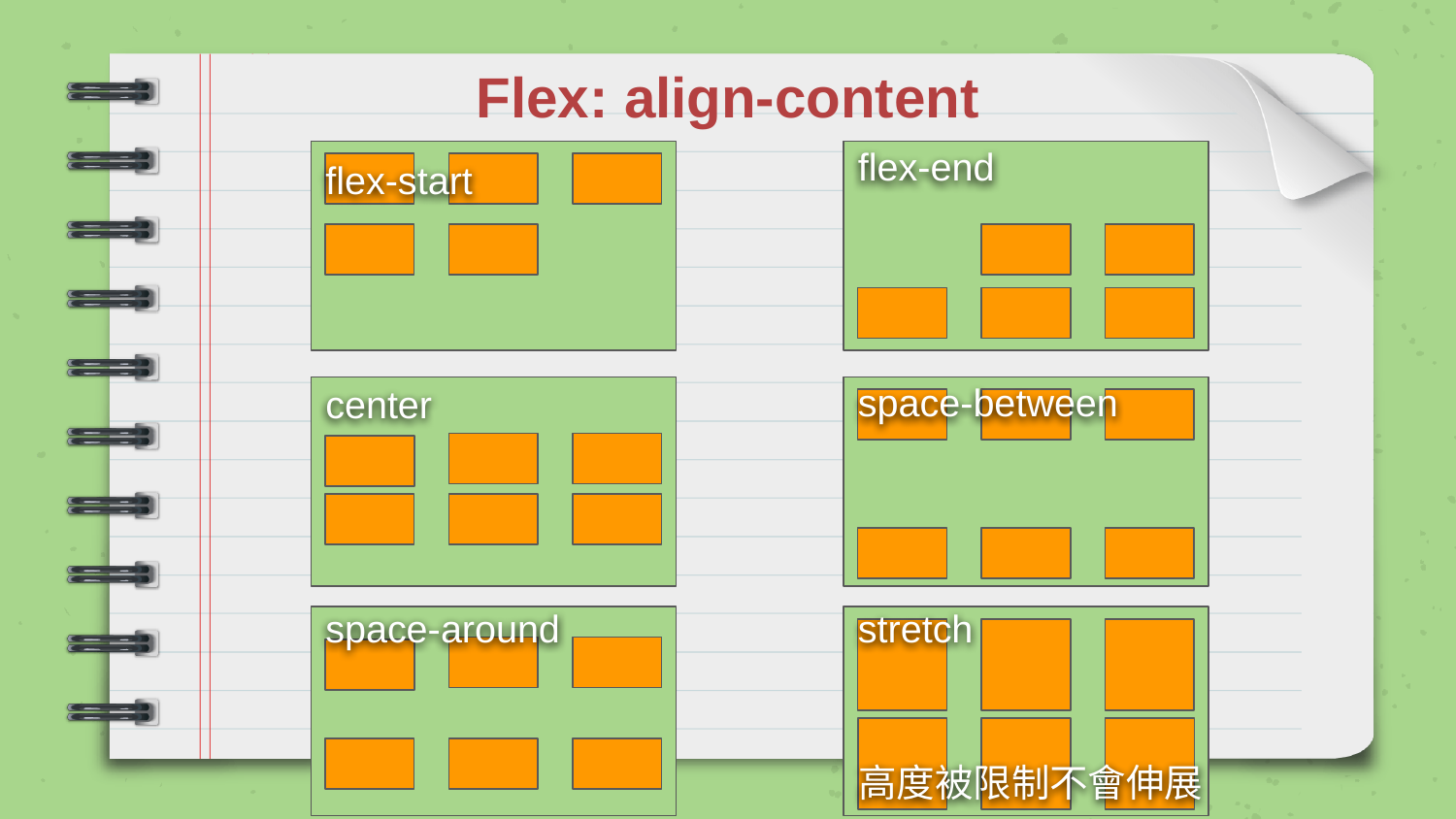

# Flex: align-content
flex-end
flex-start

space-between

center

stretch
space-around

高度被限制不會伸展